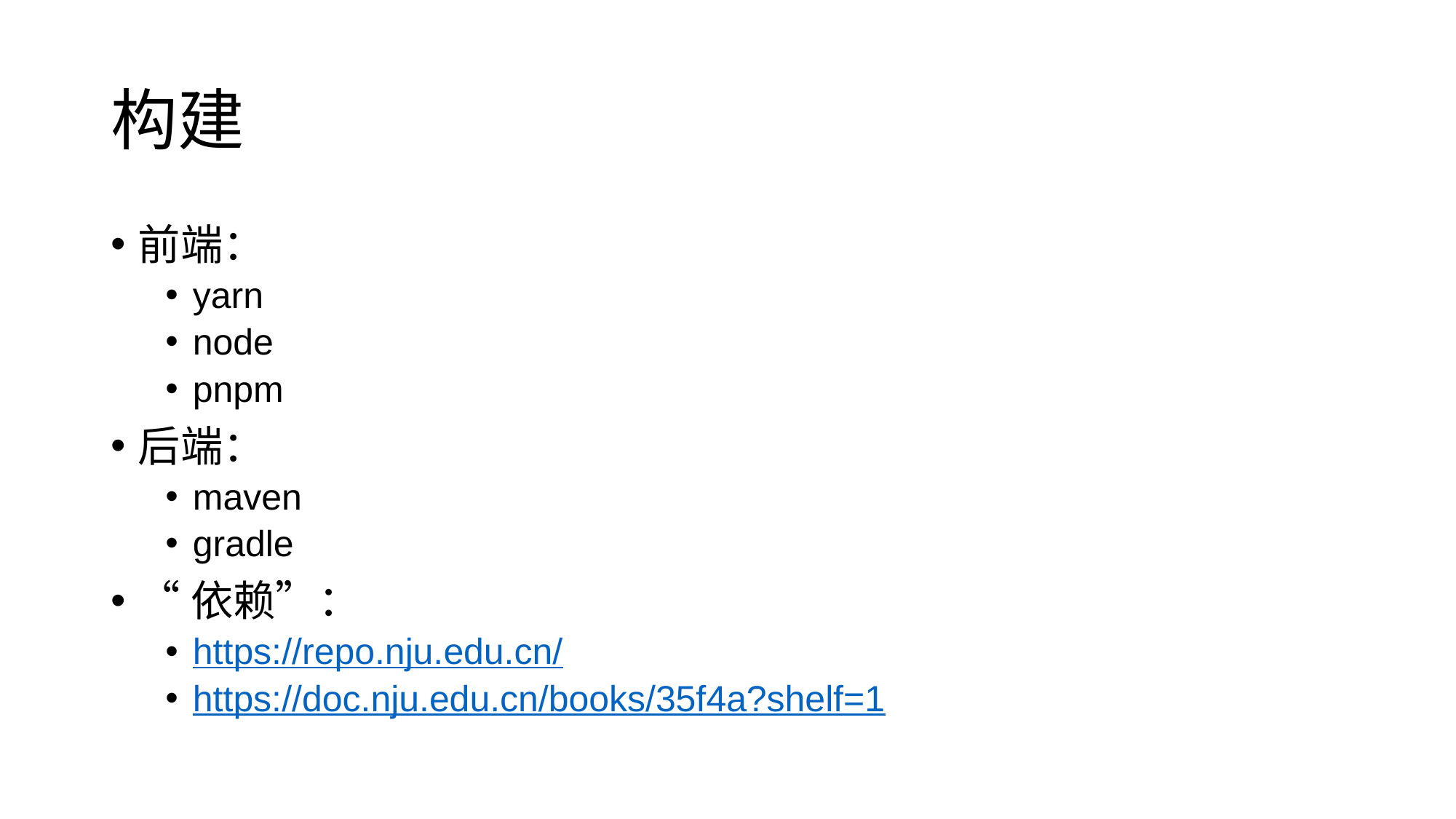

# 构建
前端：
yarn
node
pnpm
后端：
maven
gradle
“依赖”：
https://repo.nju.edu.cn/
https://doc.nju.edu.cn/books/35f4a?shelf=1